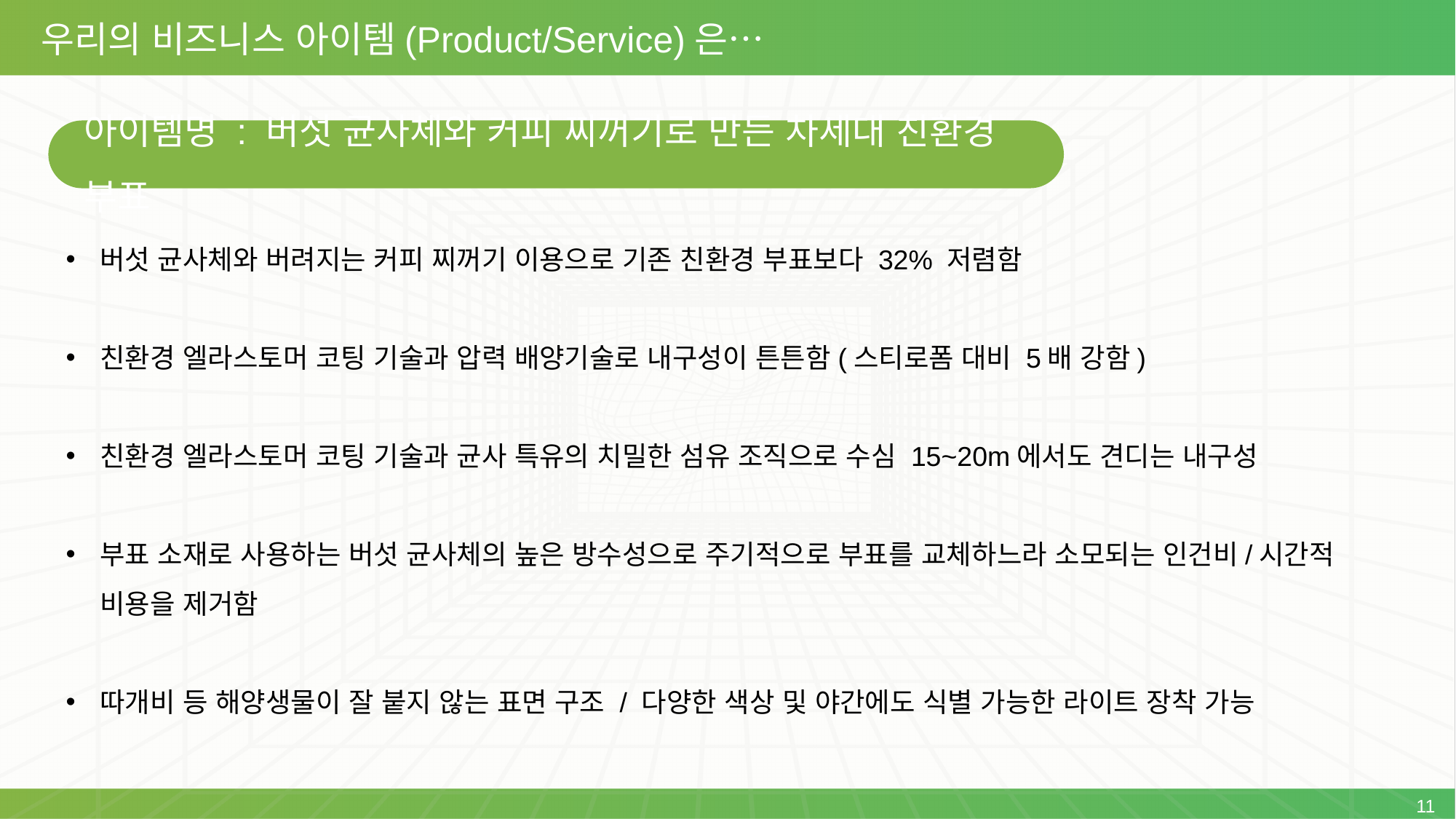

우리의 비즈니스 아이템(Product/Service)은…
아이템명 : 버섯 균사체와 커피 찌꺼기로 만든 차세대 친환경 부표
버섯 균사체와 버려지는 커피 찌꺼기 이용으로 기존 친환경 부표보다 32% 저렴함

친환경 엘라스토머 코팅 기술과 압력 배양기술로 내구성이 튼튼함(스티로폼 대비 5배 강함)

친환경 엘라스토머 코팅 기술과 균사 특유의 치밀한 섬유 조직으로 수심 15~20m에서도 견디는 내구성

부표 소재로 사용하는 버섯 균사체의 높은 방수성으로 주기적으로 부표를 교체하느라 소모되는 인건비/시간적 비용을 제거함

따개비 등 해양생물이 잘 붙지 않는 표면 구조 / 다양한 색상 및 야간에도 식별 가능한 라이트 장착 가능
11